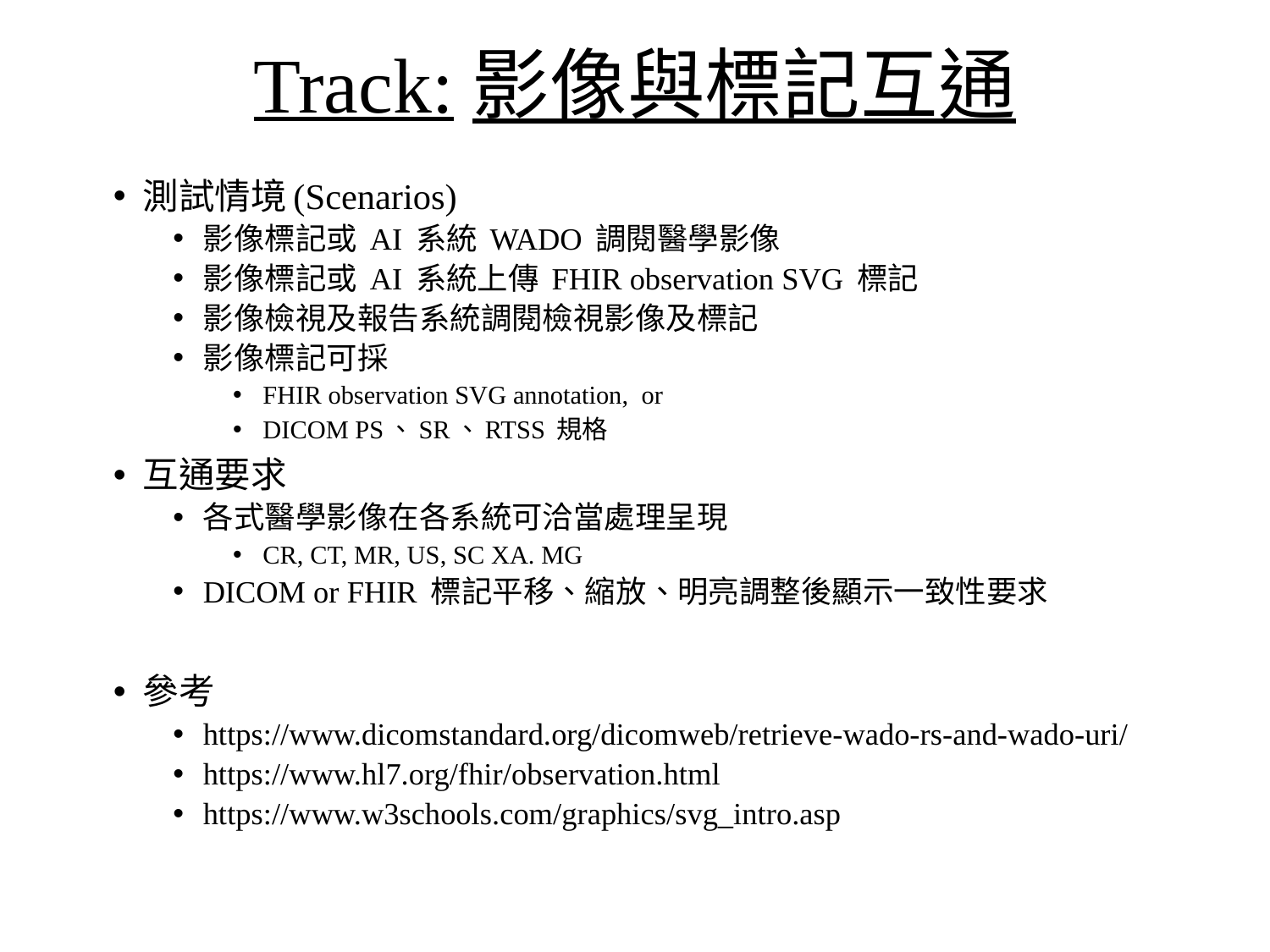

# Track:影像與標記互通
測試情境(Scenarios)
影像標記或 AI 系統 WADO 調閱醫學影像
影像標記或 AI 系統上傳 FHIR observation SVG 標記
影像檢視及報告系統調閱檢視影像及標記
影像標記可採
FHIR observation SVG annotation,  or
DICOM PS、SR、RTSS 規格
互通要求
各式醫學影像在各系統可洽當處理呈現
CR, CT, MR, US, SC XA. MG
DICOM or FHIR 標記平移、縮放、明亮調整後顯示一致性要求

參考
https://www.dicomstandard.org/dicomweb/retrieve-wado-rs-and-wado-uri/
https://www.hl7.org/fhir/observation.html
https://www.w3schools.com/graphics/svg_intro.asp